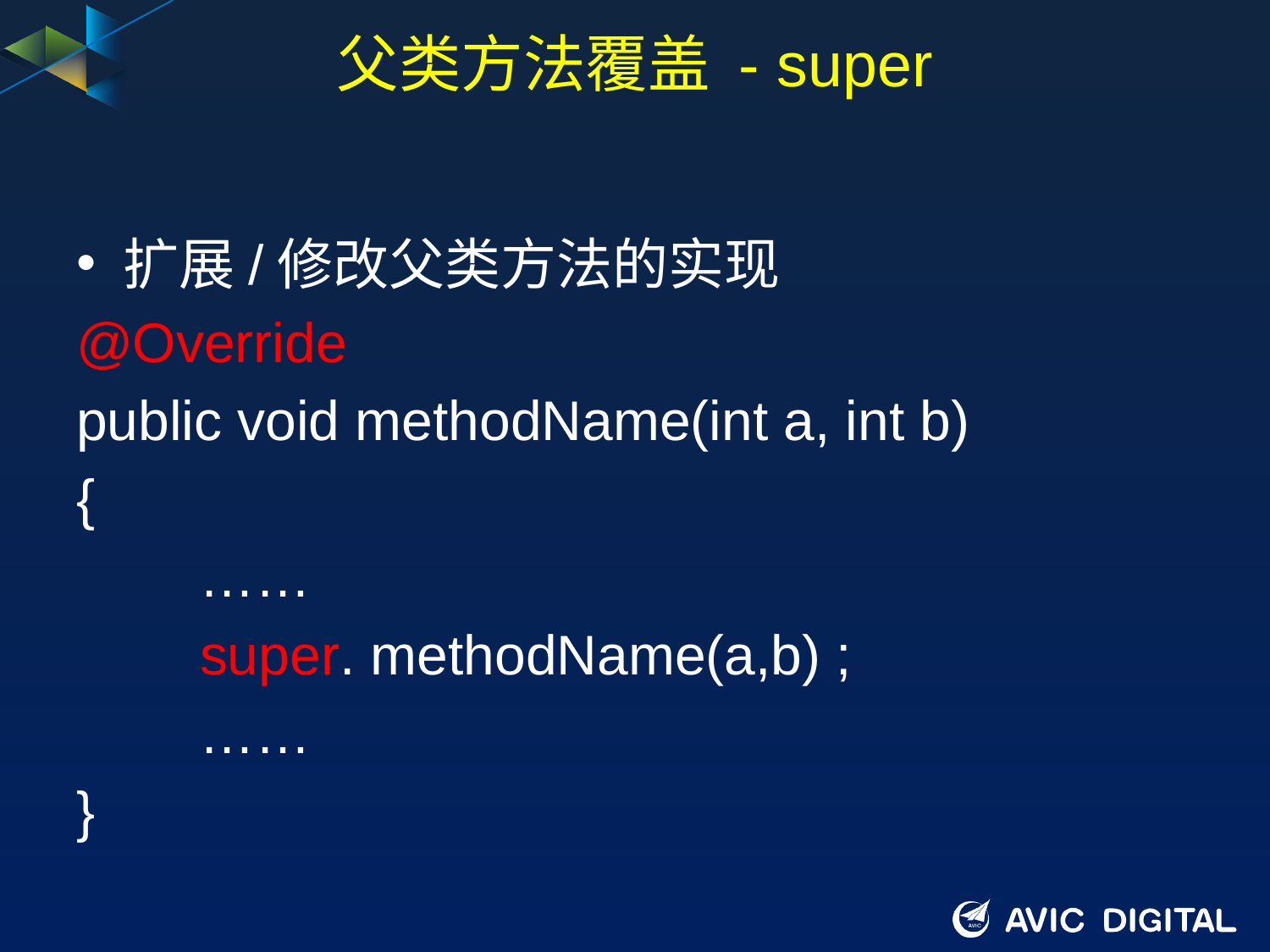

# 父类方法覆盖 - super
扩展/修改父类方法的实现
@Override
public void methodName(int a, int b)
{
        ……
        super. methodName(a,b) ;
        ……
}